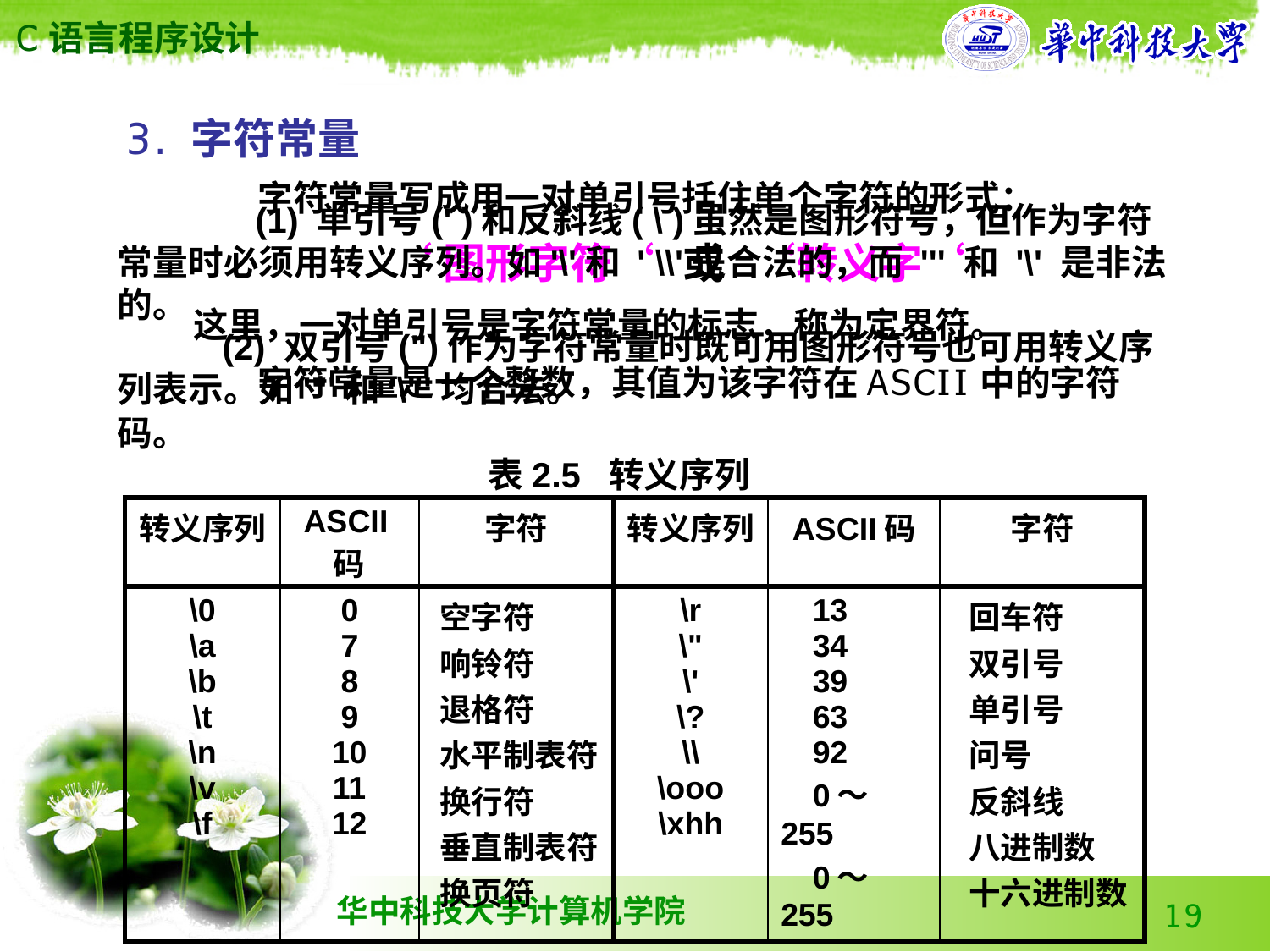

3. 字符常量
       字符常量写成用一对单引号括住单个字符的形式：
‘图形字符‘   或   ‘转义字‘
这里，一对单引号是字符常量的标志，称为定界符。
       字符常量是一个整数，其值为该字符在ASCII中的字符码。
      (1) 单引号(' )和反斜线( \ )虽然是图形符号，但作为字符常量时必须用转义序列。如'\'和 ' \\'是合法的，而 ''' 和 '\' 是非法的。
   (2) 双引号(")作为字符常量时既可用图形符号也可用转义序列表示。如'"'和'\"'均合法。
表2.5  转义序列
| 转义序列 | ASCII码 | 字符 | 转义序列 | ASCII码 | 字符 |
| --- | --- | --- | --- | --- | --- |
| \0 \a \b \t \n \v \f | 0 7 8 9 10 11 12 | 空字符 响铃符 退格符 水平制表符 换行符 垂直制表符 换页符 | \r \" \' \? \\ \ooo \xhh | 13 34 39 63 92 0～255 0～255 | 回车符 双引号 单引号 问号 反斜线 八进制数 十六进制数 |
19